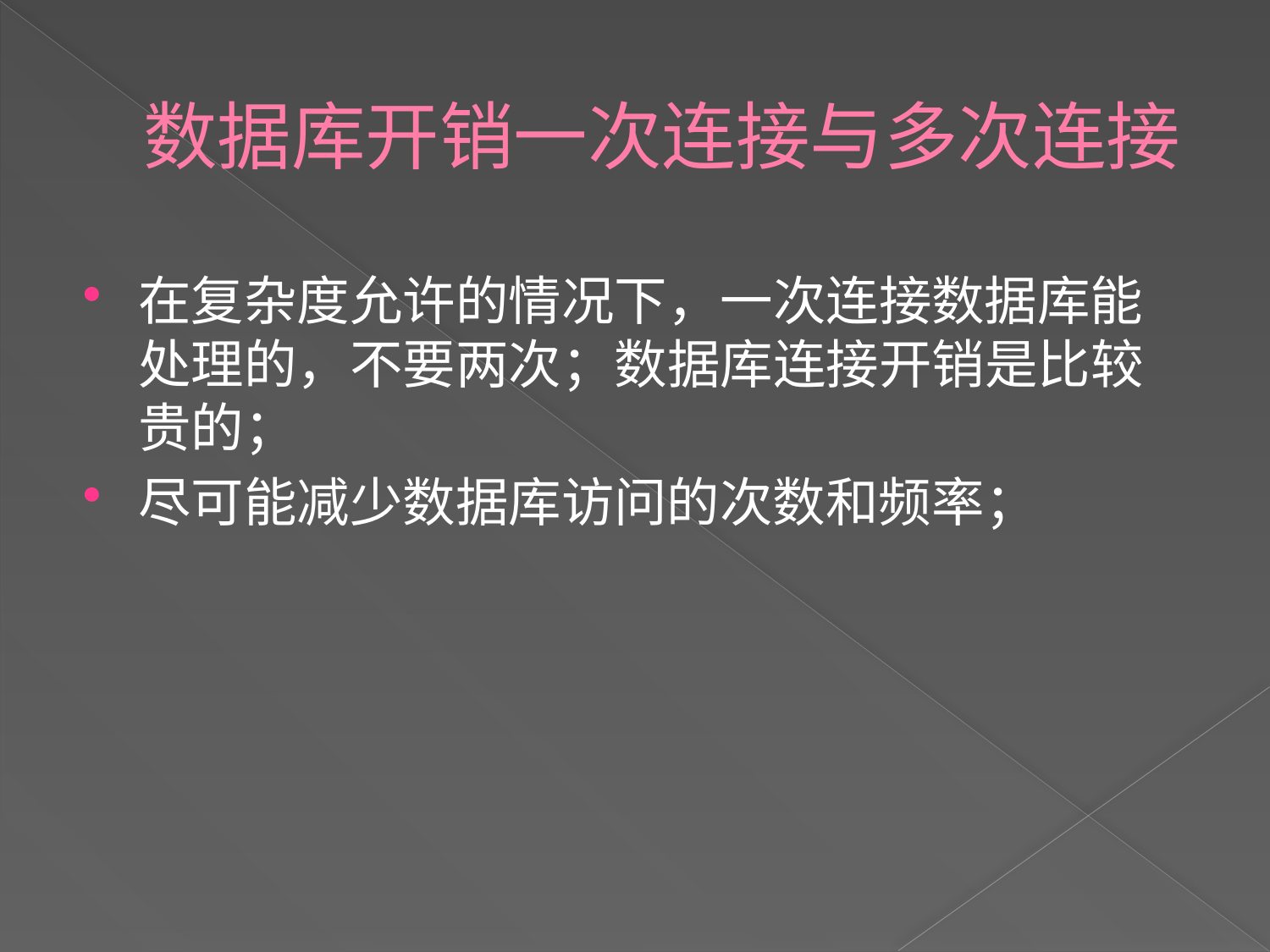

# 数据库开销一次连接与多次连接
在复杂度允许的情况下，一次连接数据库能处理的，不要两次；数据库连接开销是比较贵的；
尽可能减少数据库访问的次数和频率；